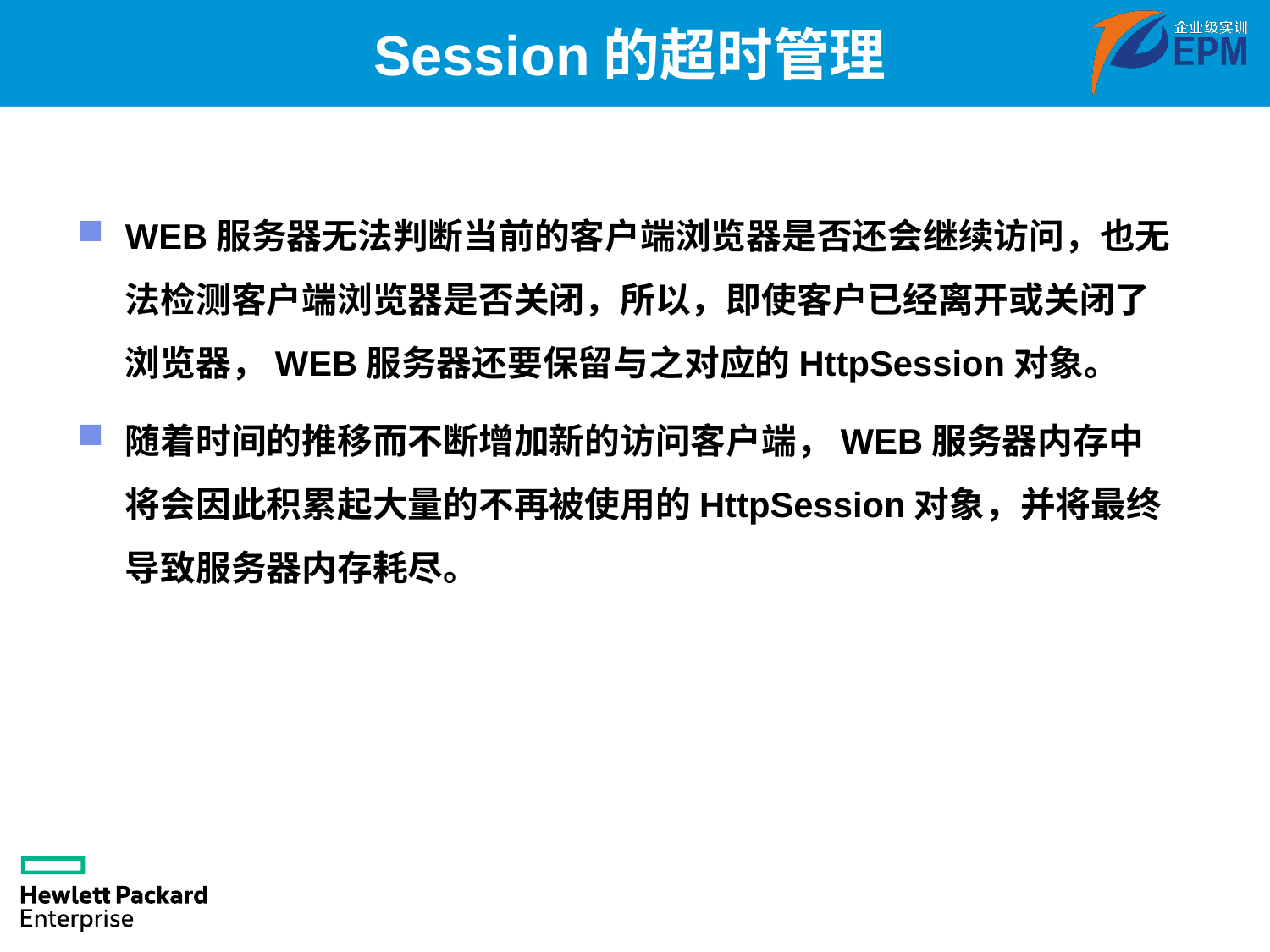

# Session的超时管理
WEB服务器无法判断当前的客户端浏览器是否还会继续访问，也无法检测客户端浏览器是否关闭，所以，即使客户已经离开或关闭了浏览器，WEB服务器还要保留与之对应的HttpSession对象。
随着时间的推移而不断增加新的访问客户端，WEB服务器内存中将会因此积累起大量的不再被使用的HttpSession对象，并将最终导致服务器内存耗尽。